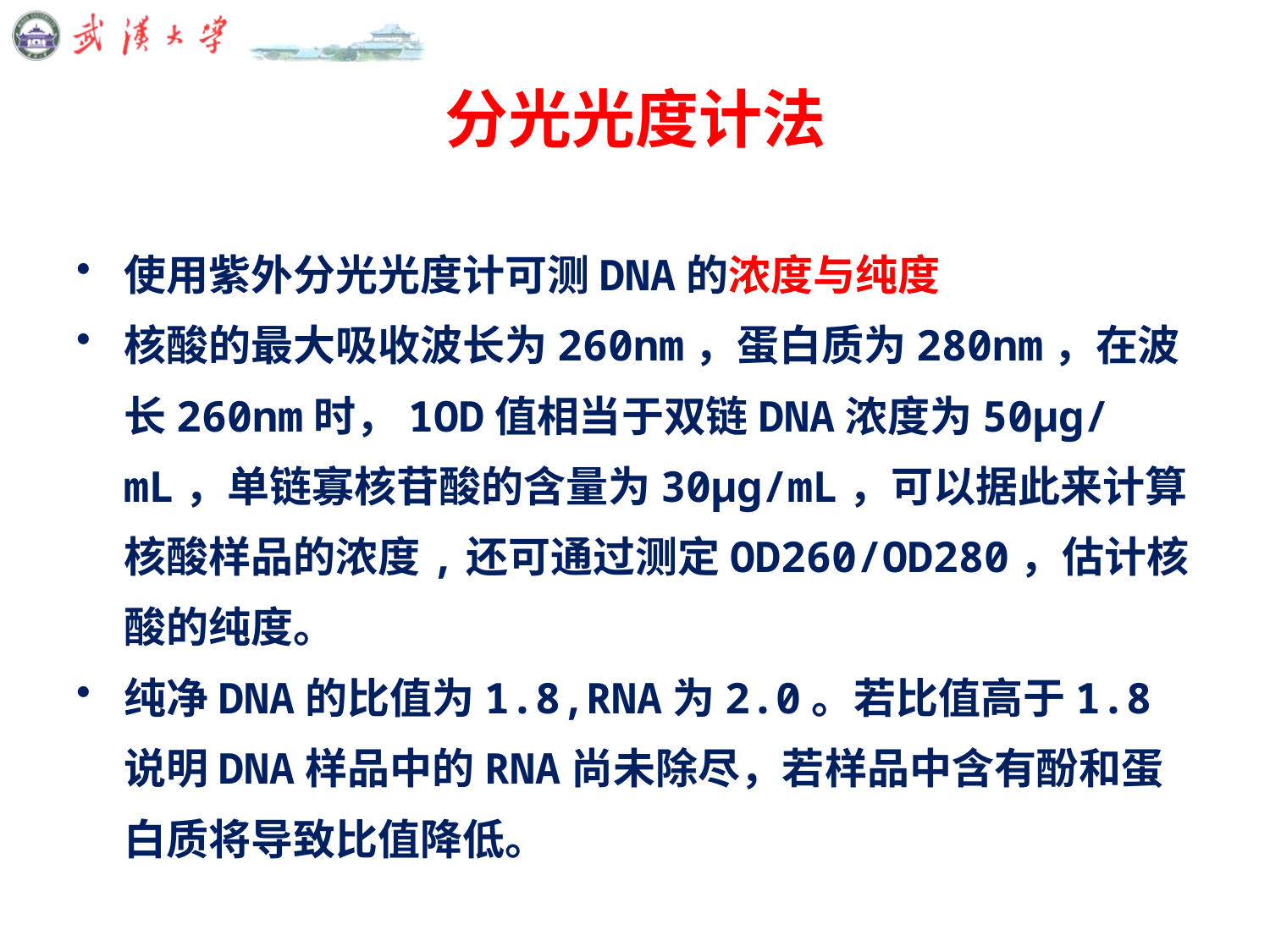

# 分光光度计法
使用紫外分光光度计可测DNA的浓度与纯度
核酸的最大吸收波长为260nm，蛋白质为280nm，在波长260nm时，1OD值相当于双链DNA浓度为50μg/mL，单链寡核苷酸的含量为30μg/mL，可以据此来计算核酸样品的浓度,还可通过测定OD260/OD280，估计核酸的纯度。
纯净DNA的比值为1.8,RNA为2.0。若比值高于1.8说明DNA样品中的RNA尚未除尽，若样品中含有酚和蛋白质将导致比值降低。